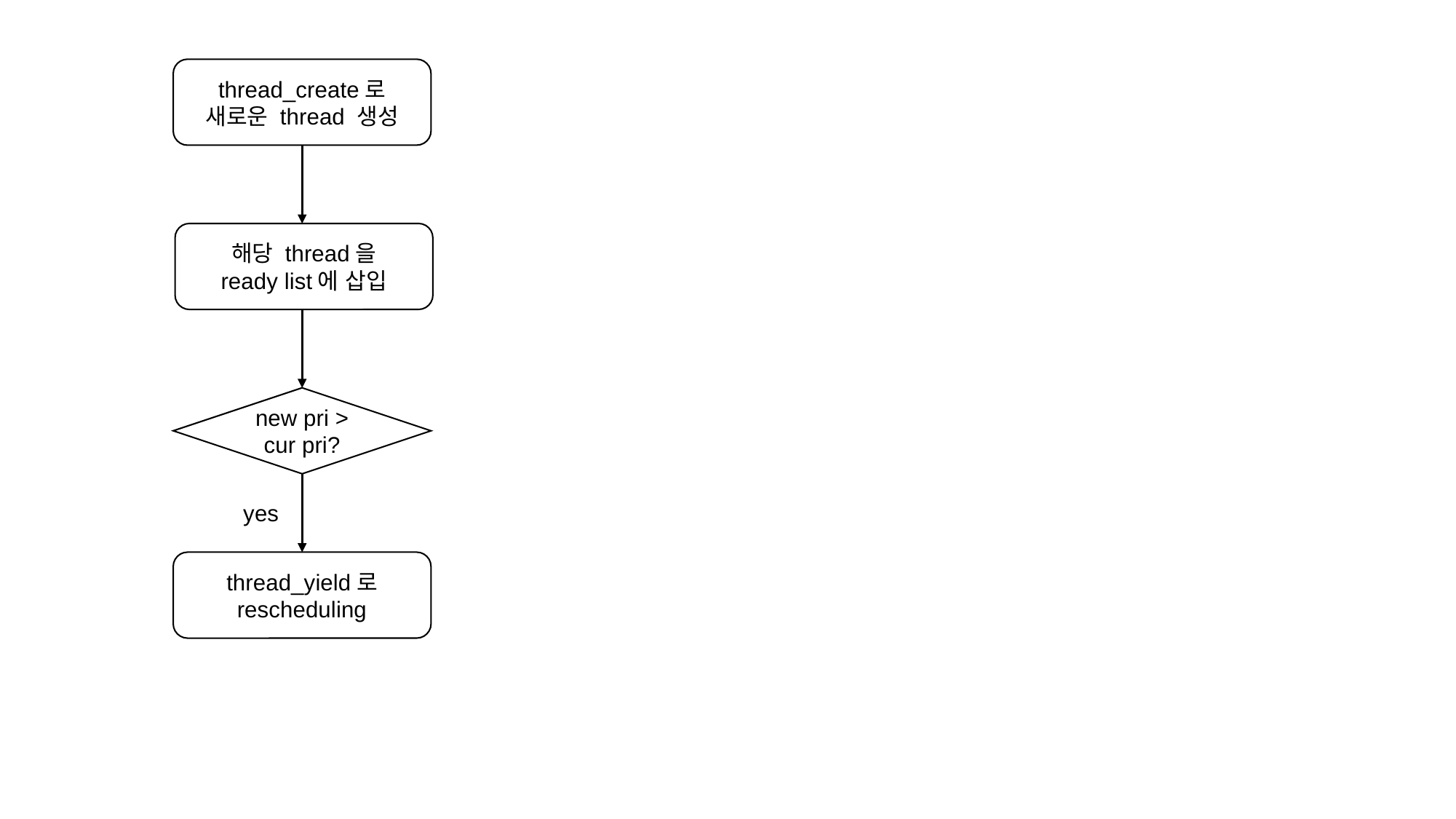

thread_create로
새로운 thread 생성
해당 thread을
ready list에 삽입
new pri >
cur pri?
yes
thread_yield로
rescheduling